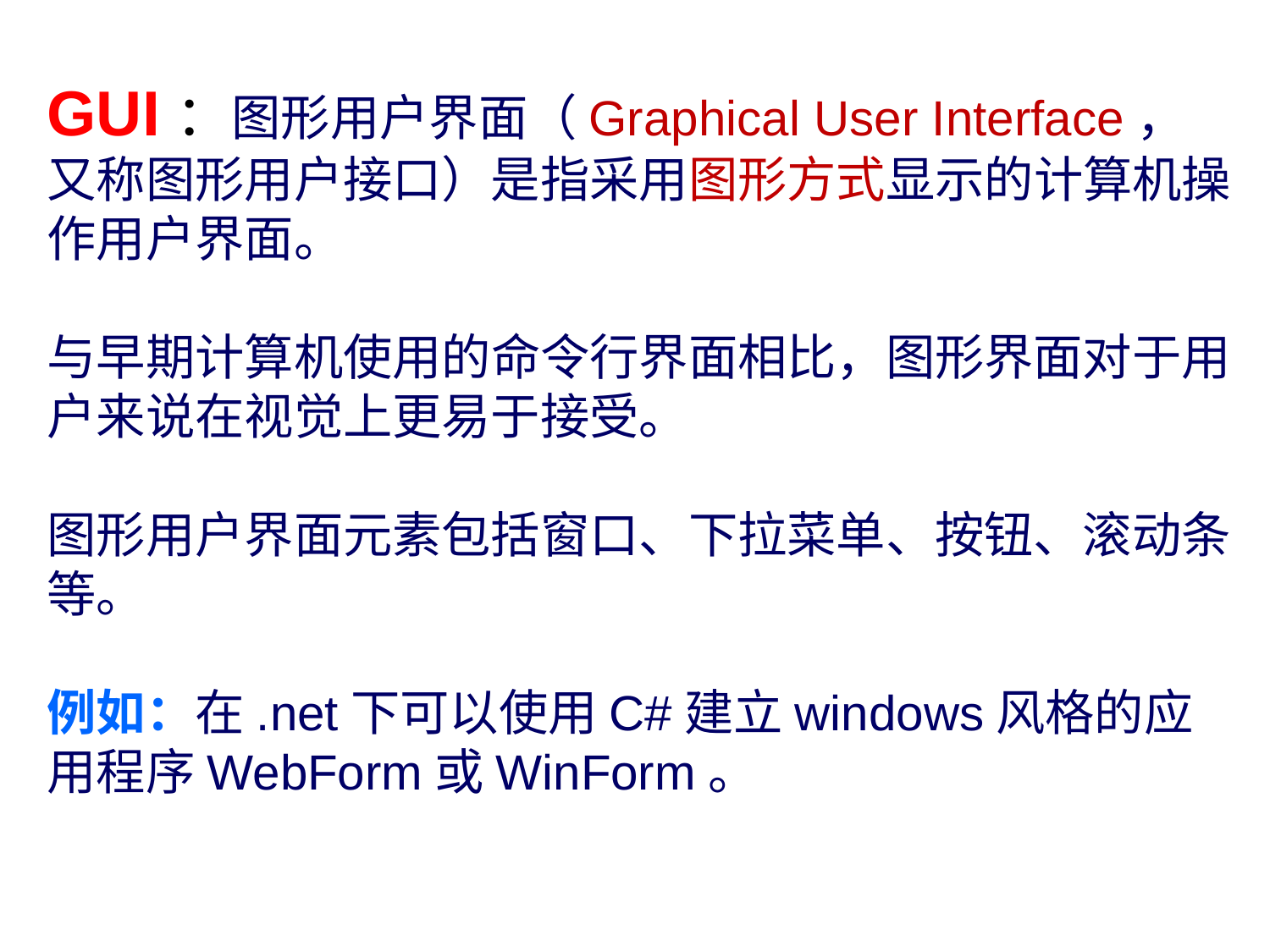

GUI：图形用户界面（Graphical User Interface，又称图形用户接口）是指采用图形方式显示的计算机操作用户界面。

与早期计算机使用的命令行界面相比，图形界面对于用户来说在视觉上更易于接受。

图形用户界面元素包括窗口、下拉菜单、按钮、滚动条等。

例如：在.net下可以使用C#建立windows风格的应用程序WebForm或WinForm。